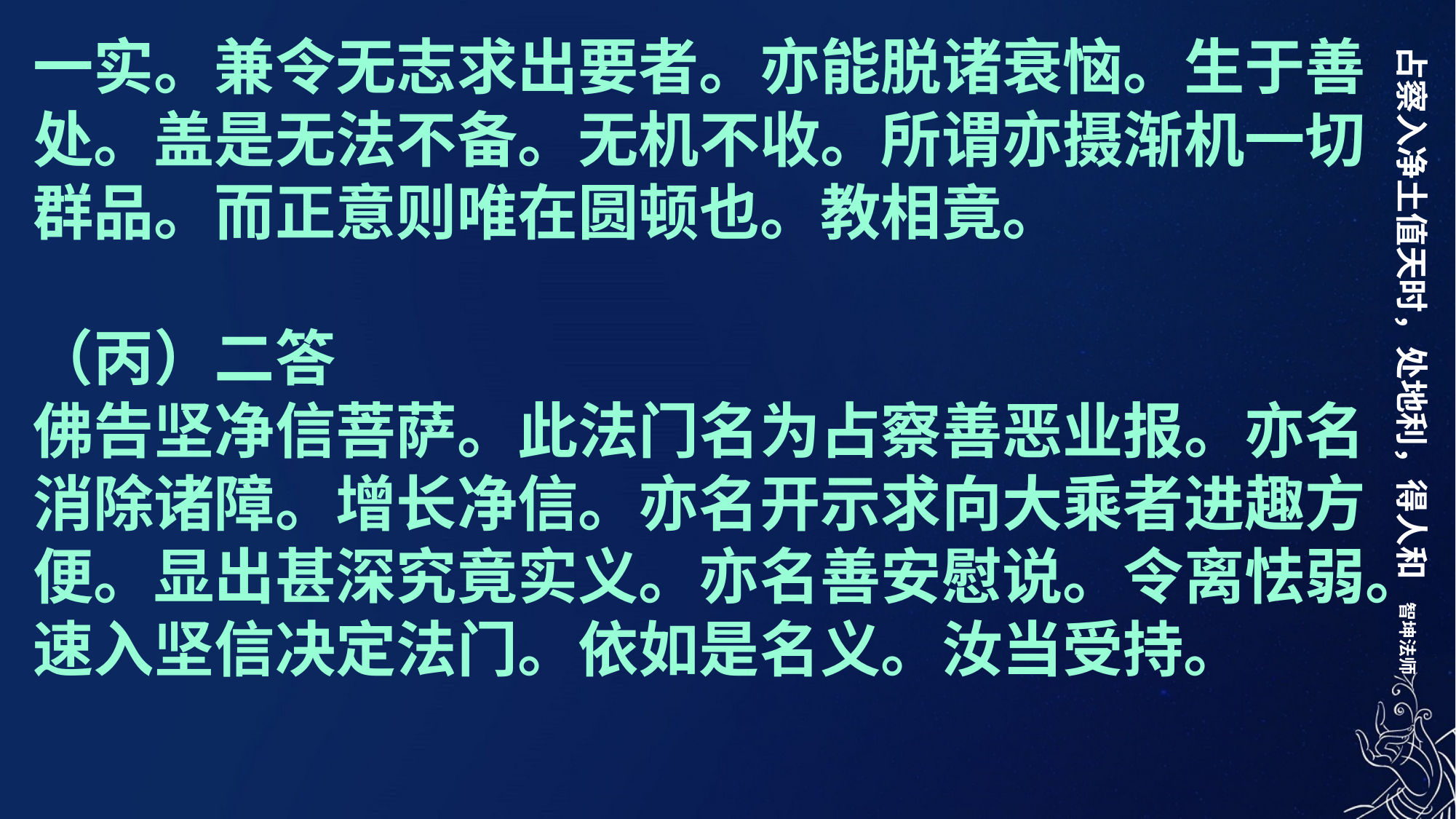

一实。兼令无志求出要者。亦能脱诸衰恼。生于善处。盖是无法不备。无机不收。所谓亦摄渐机一切群品。而正意则唯在圆顿也。教相竟。

（丙）二答
佛告坚净信菩萨。此法门名为占察善恶业报。亦名消除诸障。增长净信。亦名开示求向大乘者进趣方便。显出甚深究竟实义。亦名善安慰说。令离怯弱。速入坚信决定法门。依如是名义。汝当受持。